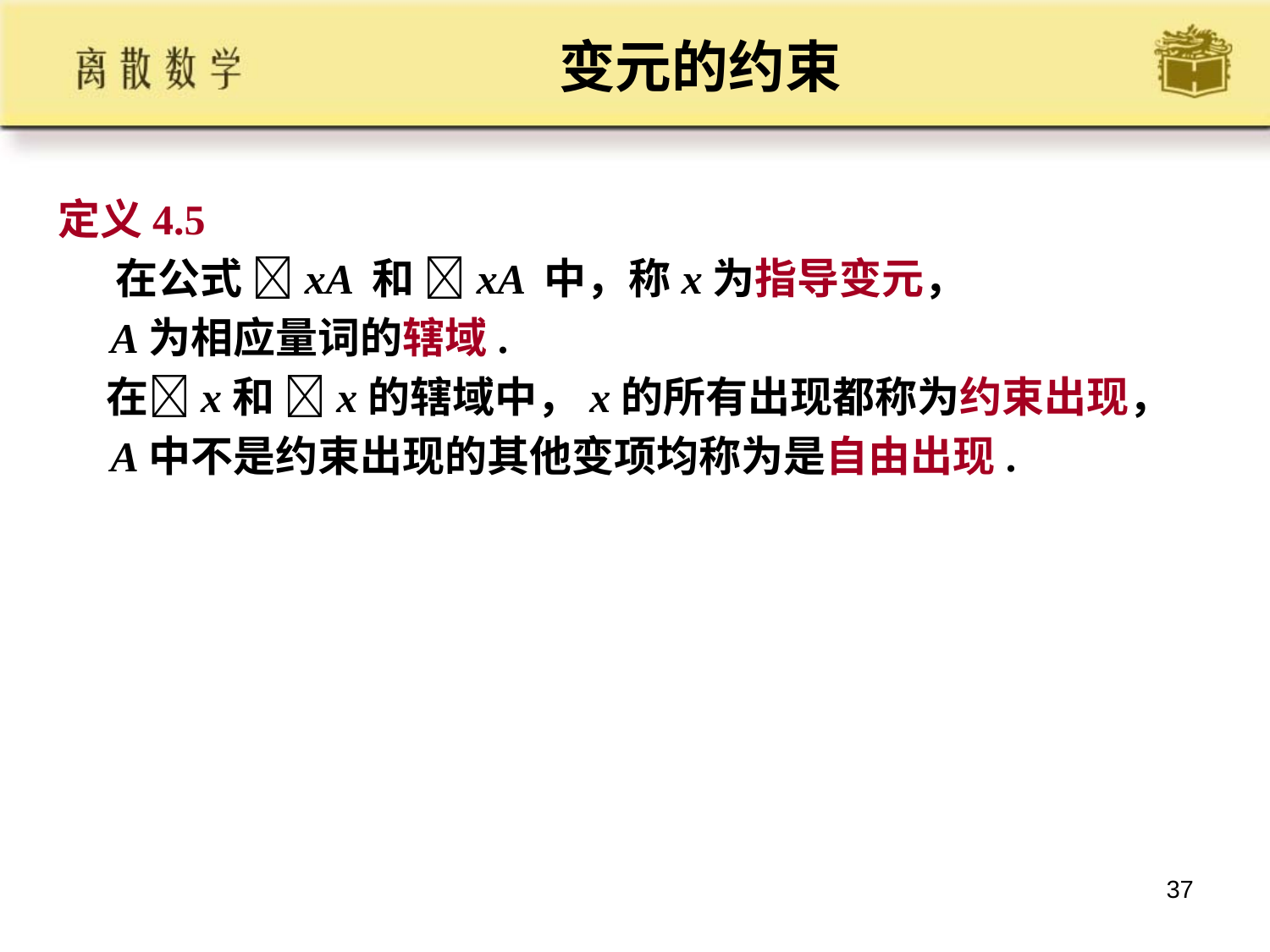

# 变元的约束
定义4.5
     在公式 ∀xA 和 ∃xA 中，称x为指导变元，
     A为相应量词的辖域.
    在∀x和 ∃x的辖域中，x的所有出现都称为约束出现，
     A中不是约束出现的其他变项均称为是自由出现.

37